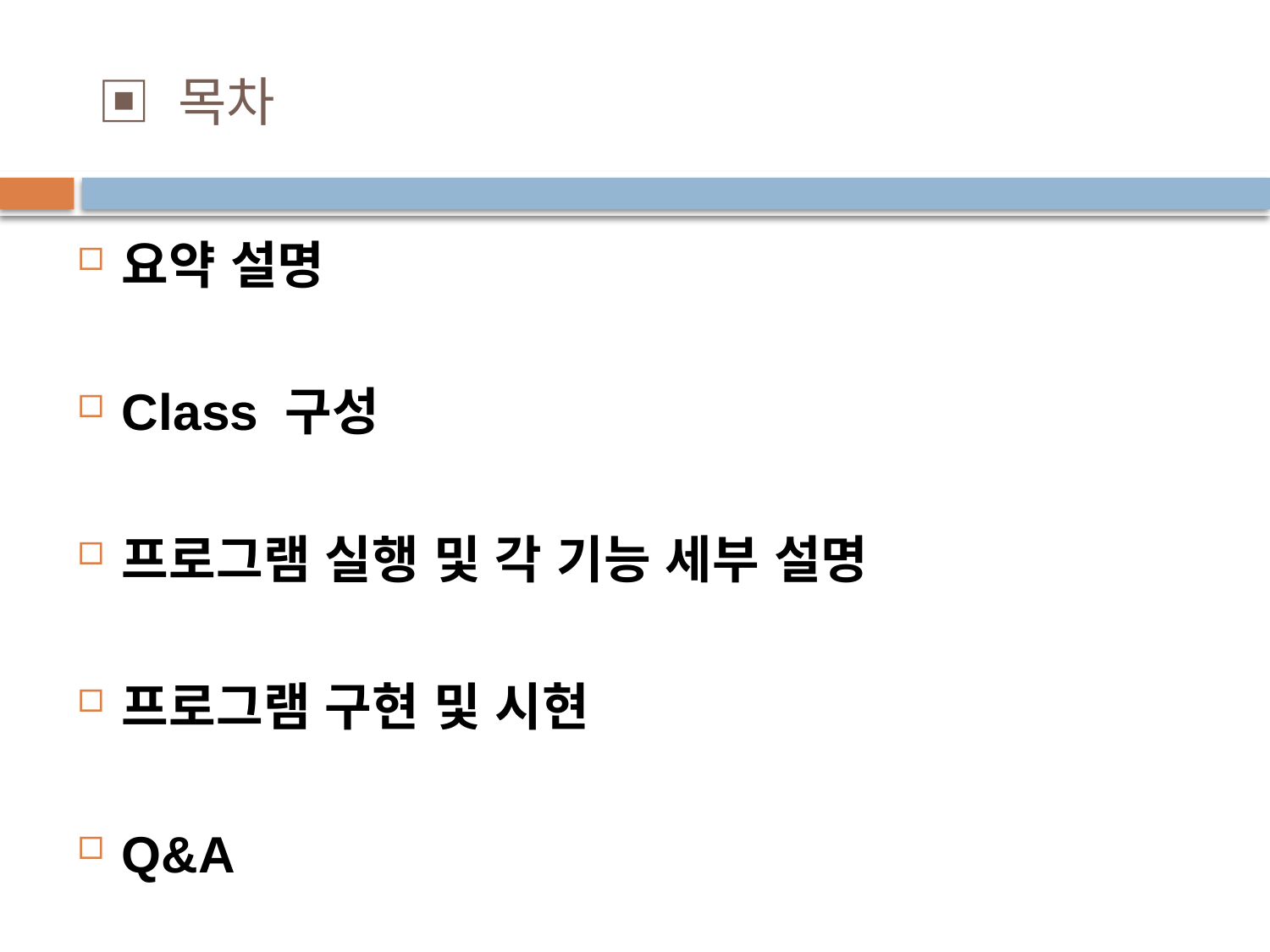

# ▣ 목차
요약 설명

Class 구성

프로그램 실행 및 각 기능 세부 설명

프로그램 구현 및 시현

Q&A